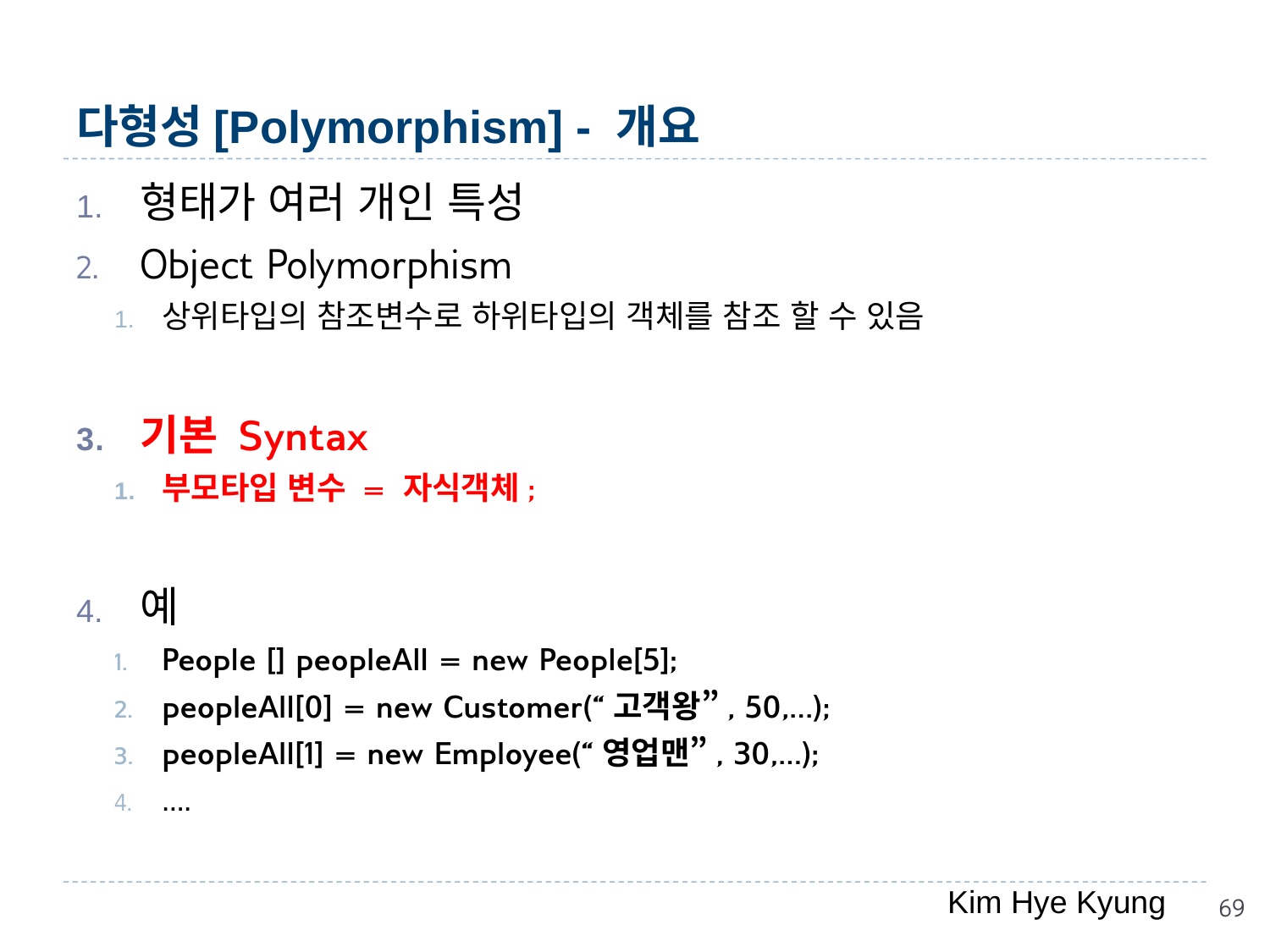

# 다형성[Polymorphism] - 개요
형태가 여러 개인 특성
Object Polymorphism
상위타입의 참조변수로 하위타입의 객체를 참조 할 수 있음

기본 Syntax
부모타입 변수 = 자식객체;

예
People [] peopleAll = new People[5];
peopleAll[0] = new Customer(“고객왕”, 50,...);
peopleAll[1] = new Employee(“영업맨”, 30,...);
....

69